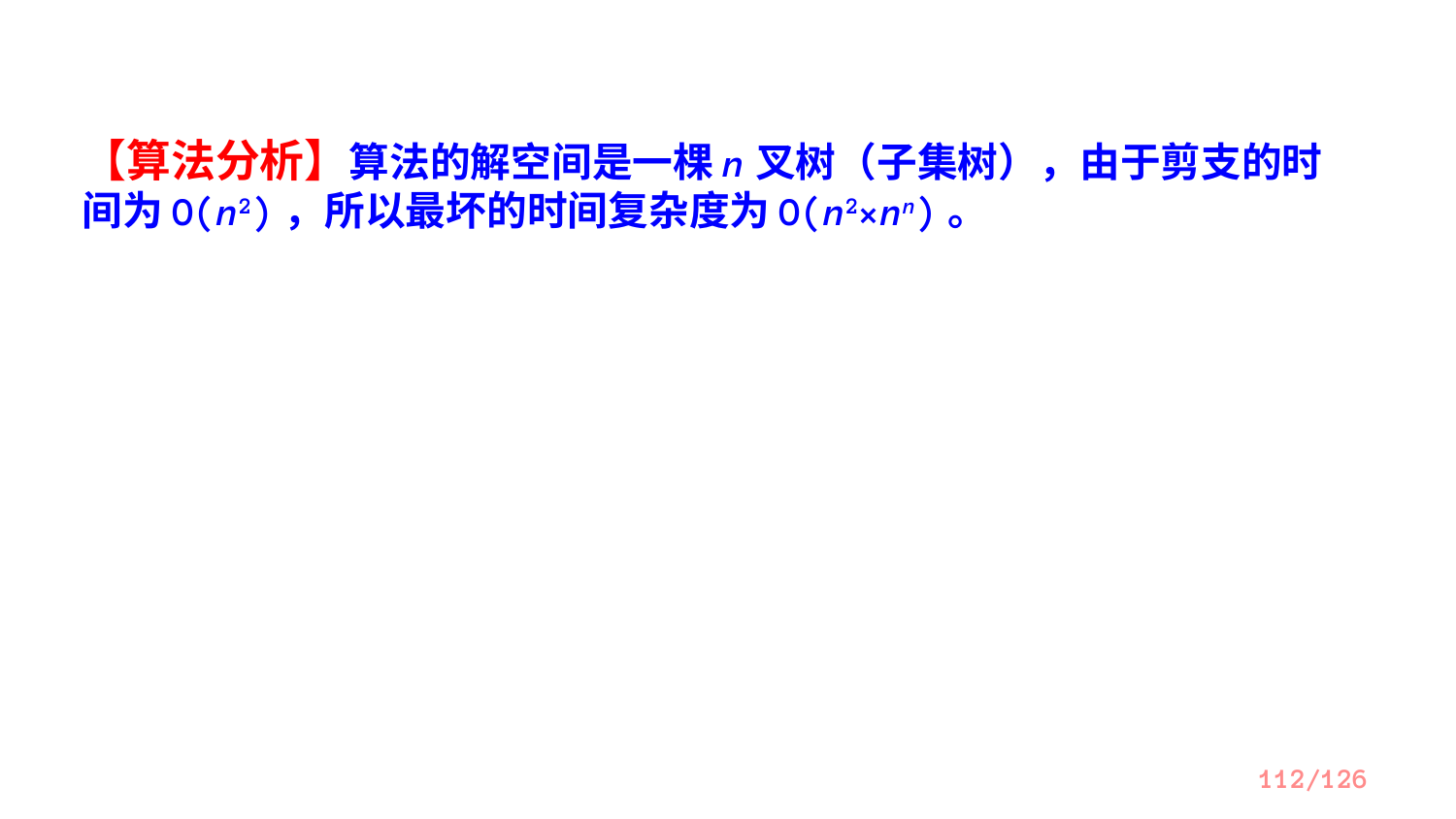

【算法分析】算法的解空间是一棵n叉树（子集树），由于剪支的时间为O(n2)，所以最坏的时间复杂度为O(n2×nn)。
112/126